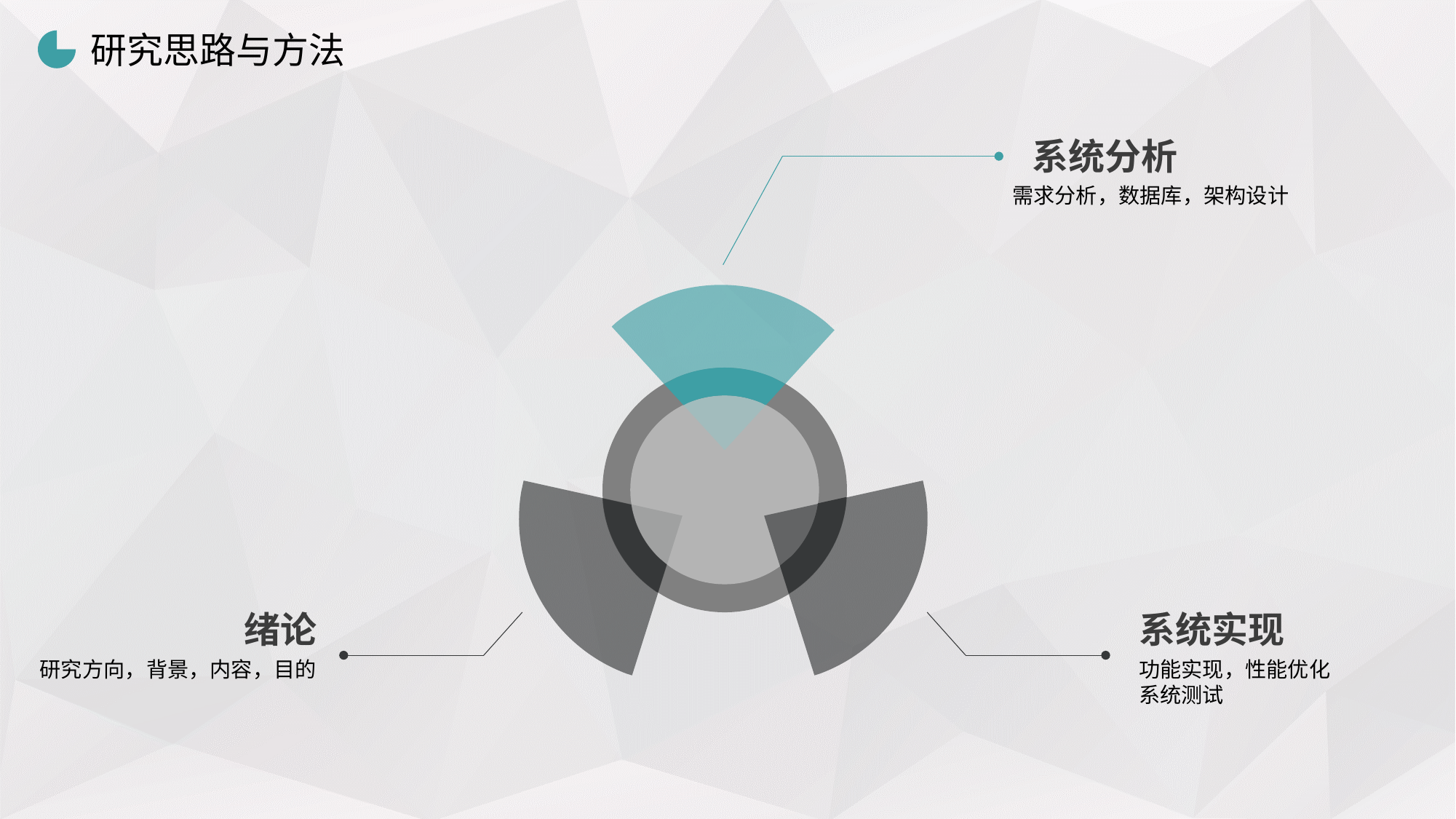

研究思路与方法

系统分析
需求分析，数据库，架构设计

绪论
系统实现
研究方向，背景，内容，目的
功能实现，性能优化
系统测试